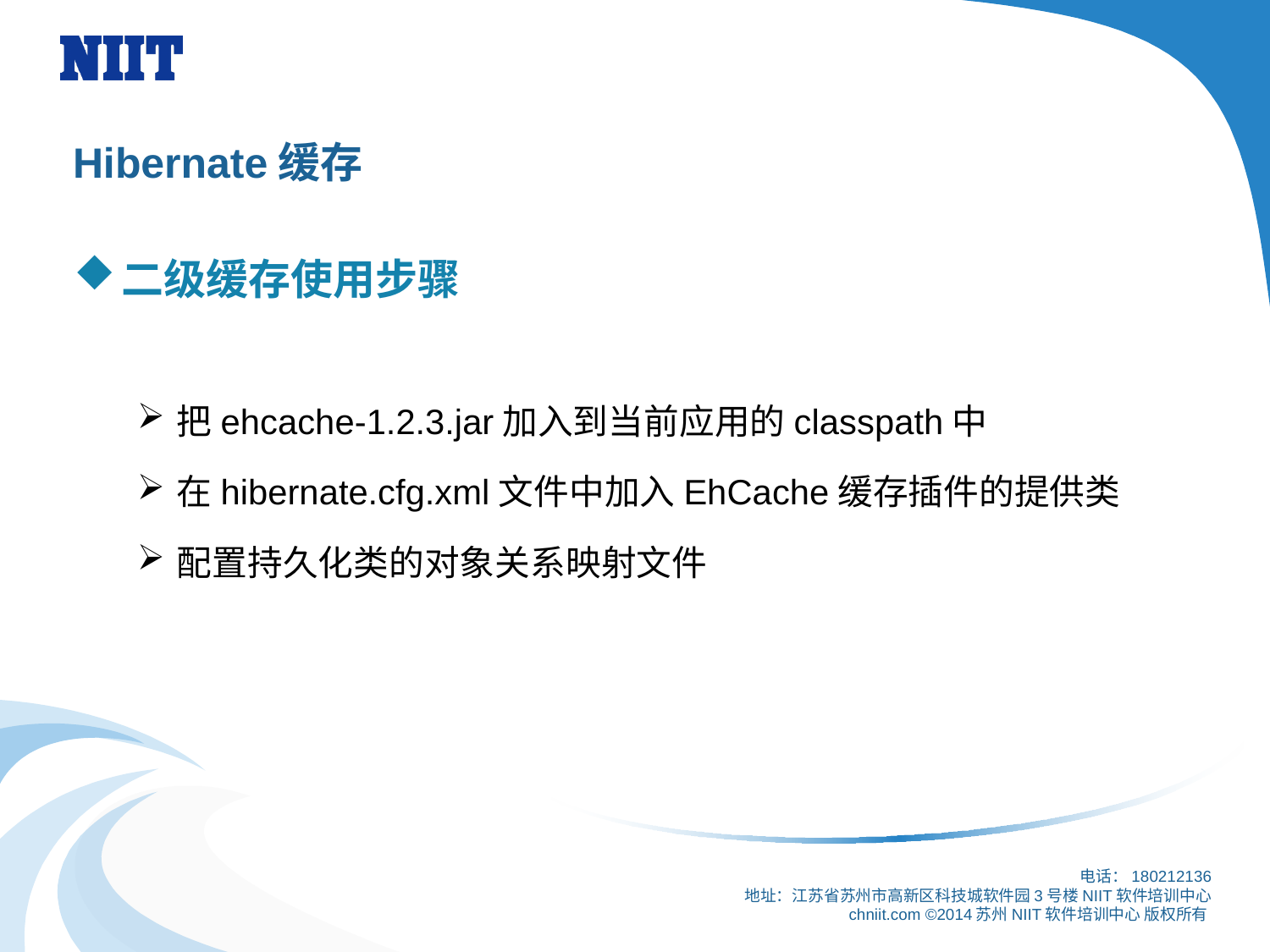

# Hibernate缓存
二级缓存使用步骤

把ehcache-1.2.3.jar加入到当前应用的classpath中
在hibernate.cfg.xml文件中加入EhCache缓存插件的提供类
配置持久化类的对象关系映射文件